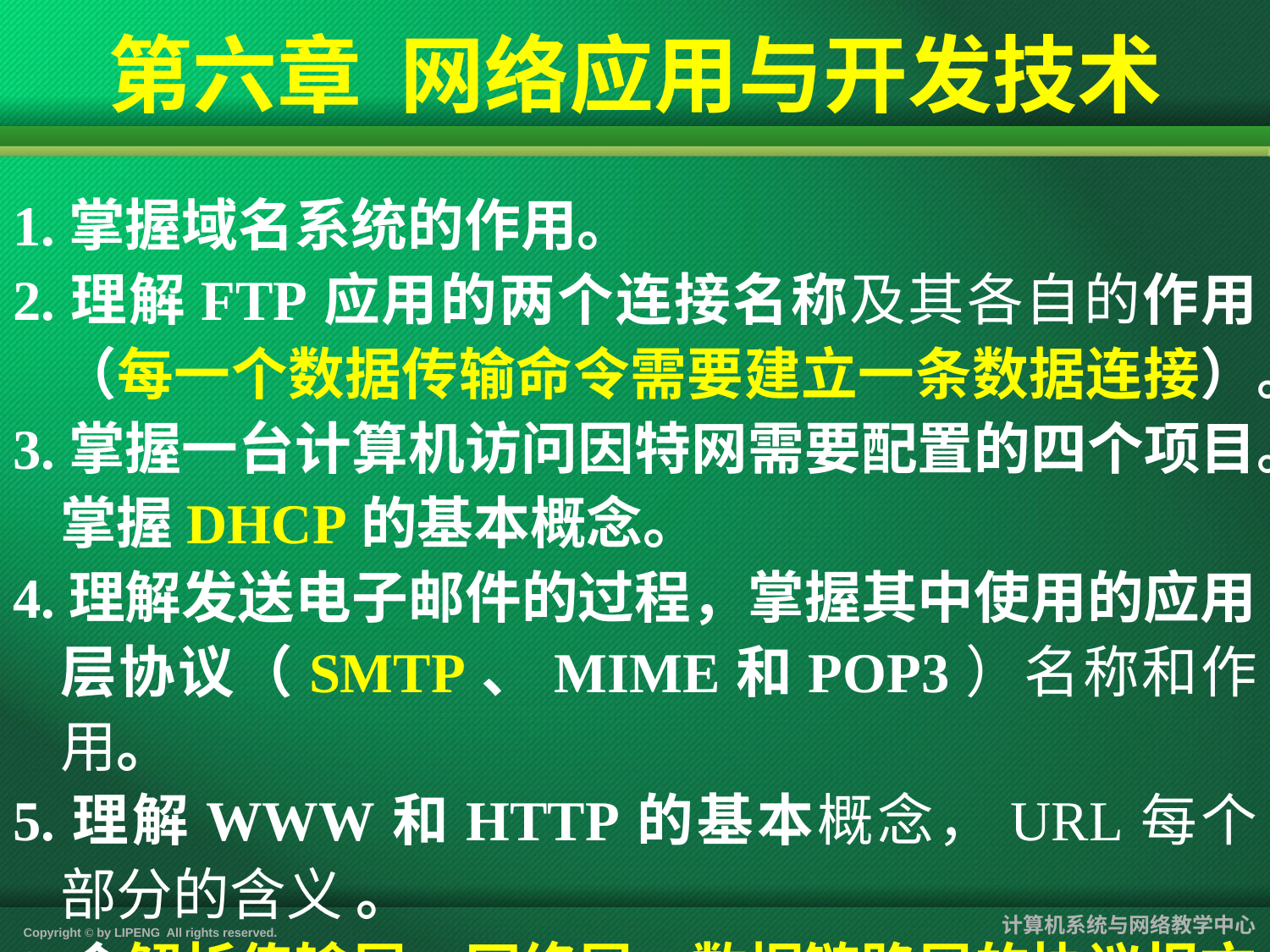

#
第六章  网络应用与开发技术
1.掌握域名系统的作用。
2.理解FTP应用的两个连接名称及其各自的作用（每一个数据传输命令需要建立一条数据连接）。
3.掌握一台计算机访问因特网需要配置的四个项目。掌握DHCP的基本概念。
4.理解发送电子邮件的过程，掌握其中使用的应用层协议（SMTP、MIME和POP3）名称和作用。
5.理解WWW和HTTP的基本概念，URL每个部分的含义 。
6.会解析传输层、网络层、数据链路层的协议报文。